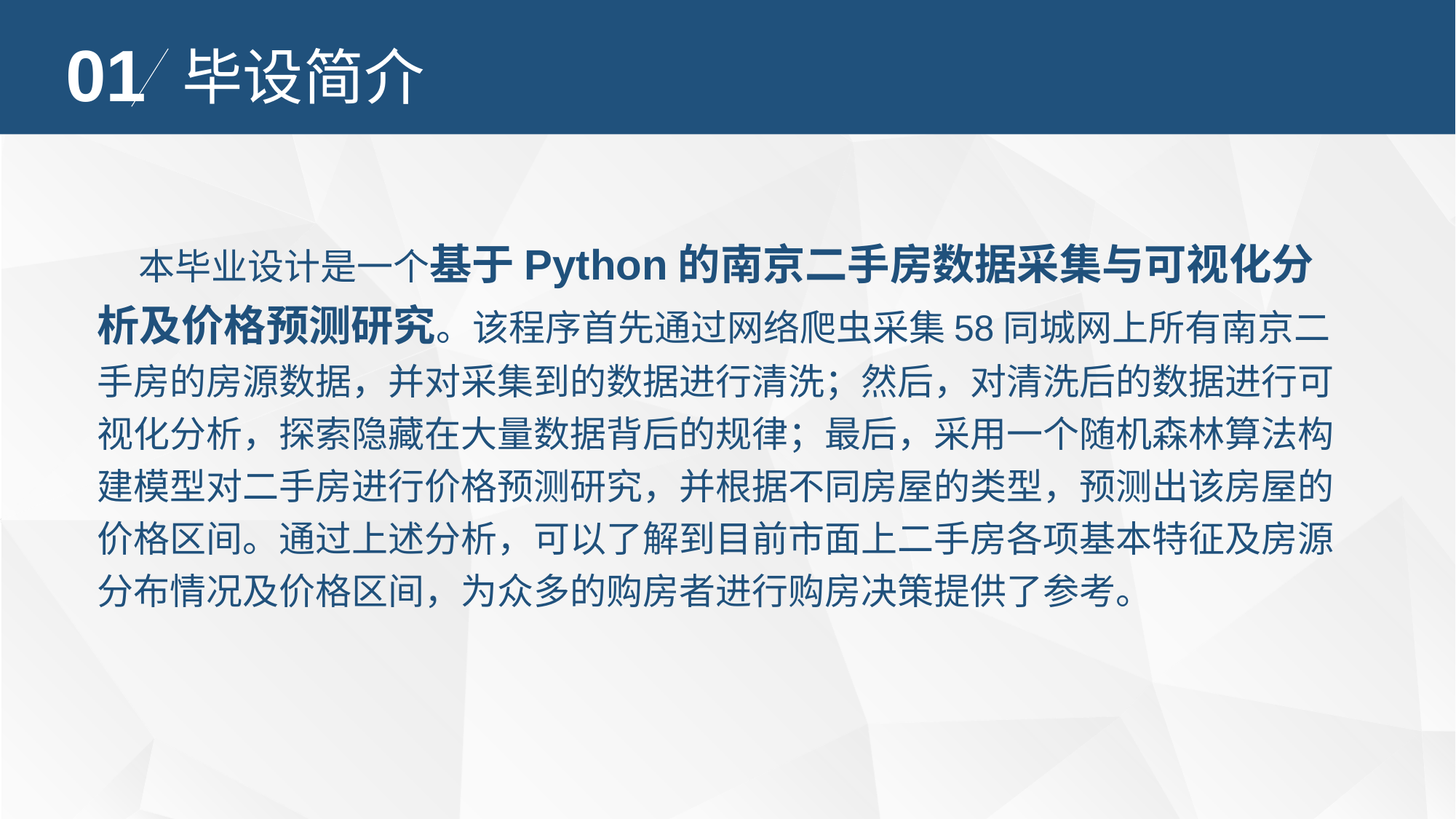

01
毕设简介
    本毕业设计是一个基于Python的南京二手房数据采集与可视化分析及价格预测研究。该程序首先通过网络爬虫采集58同城网上所有南京二手房的房源数据，并对采集到的数据进行清洗；然后，对清洗后的数据进行可视化分析，探索隐藏在大量数据背后的规律；最后，采用一个随机森林算法构建模型对二手房进行价格预测研究，并根据不同房屋的类型，预测出该房屋的价格区间。通过上述分析，可以了解到目前市面上二手房各项基本特征及房源分布情况及价格区间，为众多的购房者进行购房决策提供了参考。